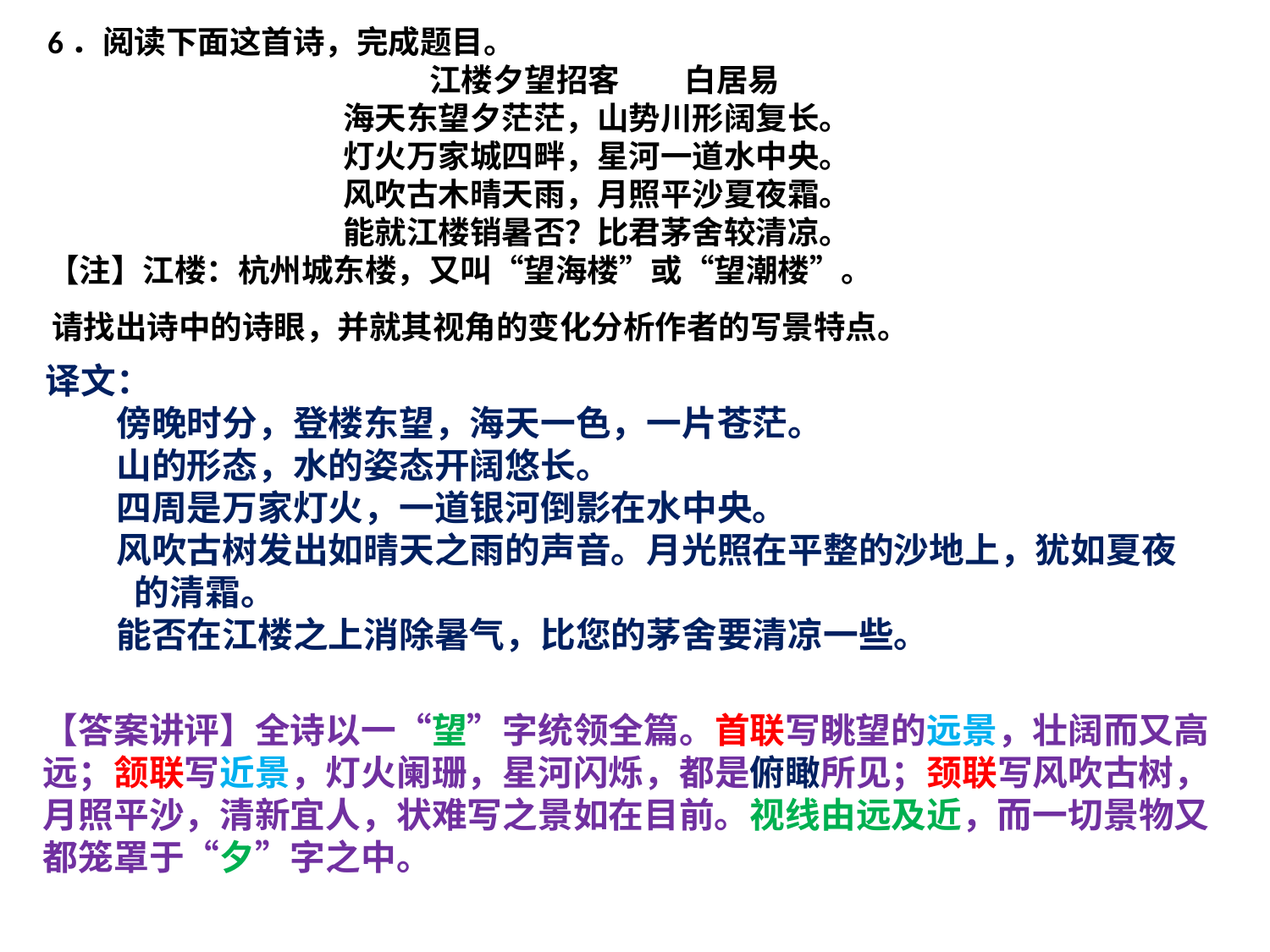

6．阅读下面这首诗，完成题目。
                                                    江楼夕望招客         白居易
                                        海天东望夕茫茫，山势川形阔复长。
                                        灯火万家城四畔，星河一道水中央。
                                        风吹古木晴天雨，月照平沙夏夜霜。
                                        能就江楼销暑否？比君茅舍较清凉。
【注】江楼：杭州城东楼，又叫“望海楼”或“望潮楼”。
请找出诗中的诗眼，并就其视角的变化分析作者的写景特点。
译文：
　　傍晚时分，登楼东望，海天一色，一片苍茫。
　　山的形态，水的姿态开阔悠长。
　　四周是万家灯火，一道银河倒影在水中央。
　　风吹古树发出如晴天之雨的声音。月光照在平整的沙地上，犹如夏夜
          的清霜。
　　能否在江楼之上消除暑气，比您的茅舍要清凉一些。
【答案讲评】全诗以一“望”字统领全篇。首联写眺望的远景，壮阔而又高远；颔联写近景，灯火阑珊，星河闪烁，都是俯瞰所见；颈联写风吹古树，月照平沙，清新宜人，状难写之景如在目前。视线由远及近，而一切景物又都笼罩于“夕”字之中。